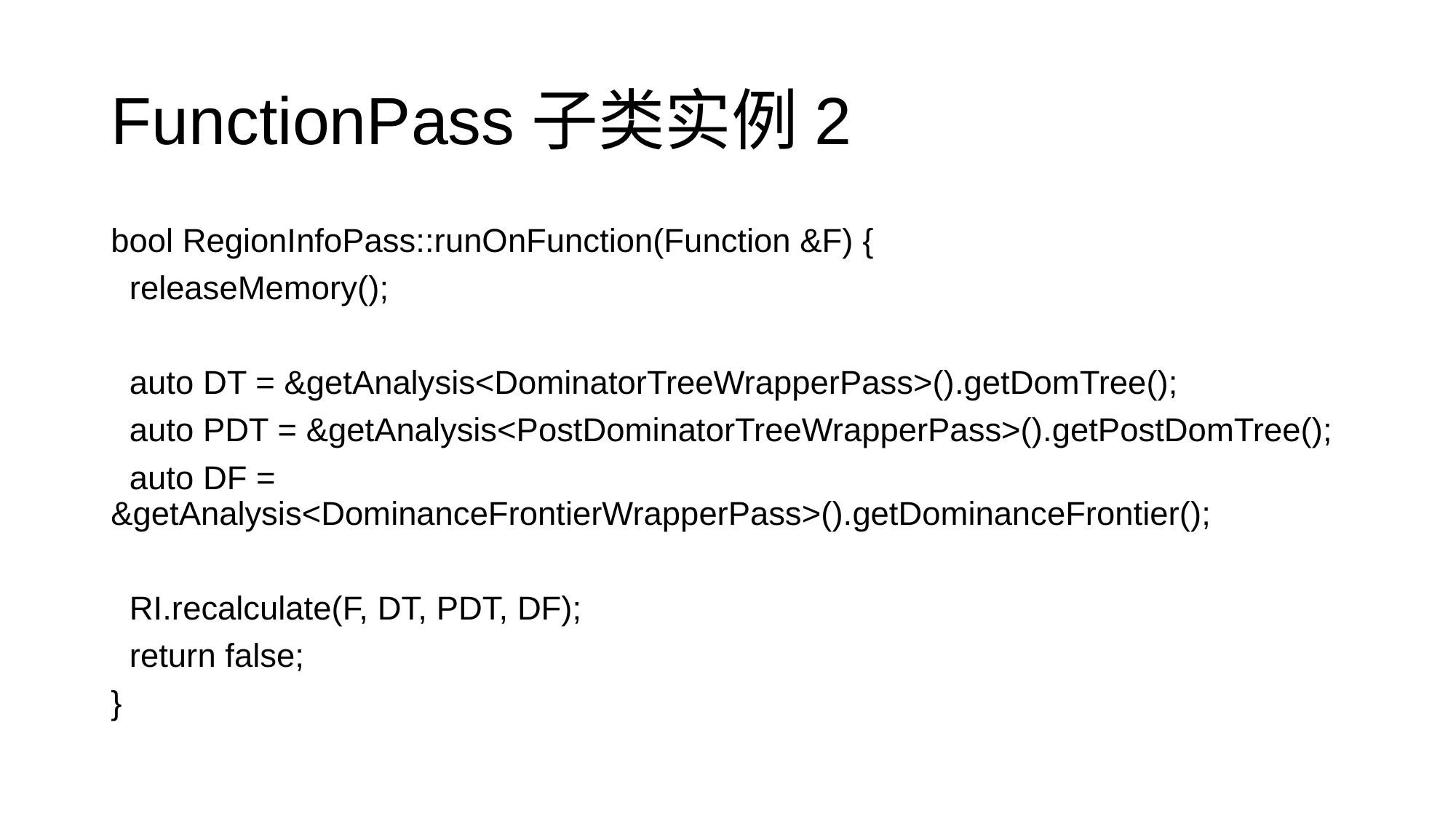

# FunctionPass子类实例2
bool RegionInfoPass::runOnFunction(Function &F) {
  releaseMemory();

  auto DT = &getAnalysis<DominatorTreeWrapperPass>().getDomTree();
  auto PDT = &getAnalysis<PostDominatorTreeWrapperPass>().getPostDomTree();
  auto DF = &getAnalysis<DominanceFrontierWrapperPass>().getDominanceFrontier();

  RI.recalculate(F, DT, PDT, DF);
  return false;
}